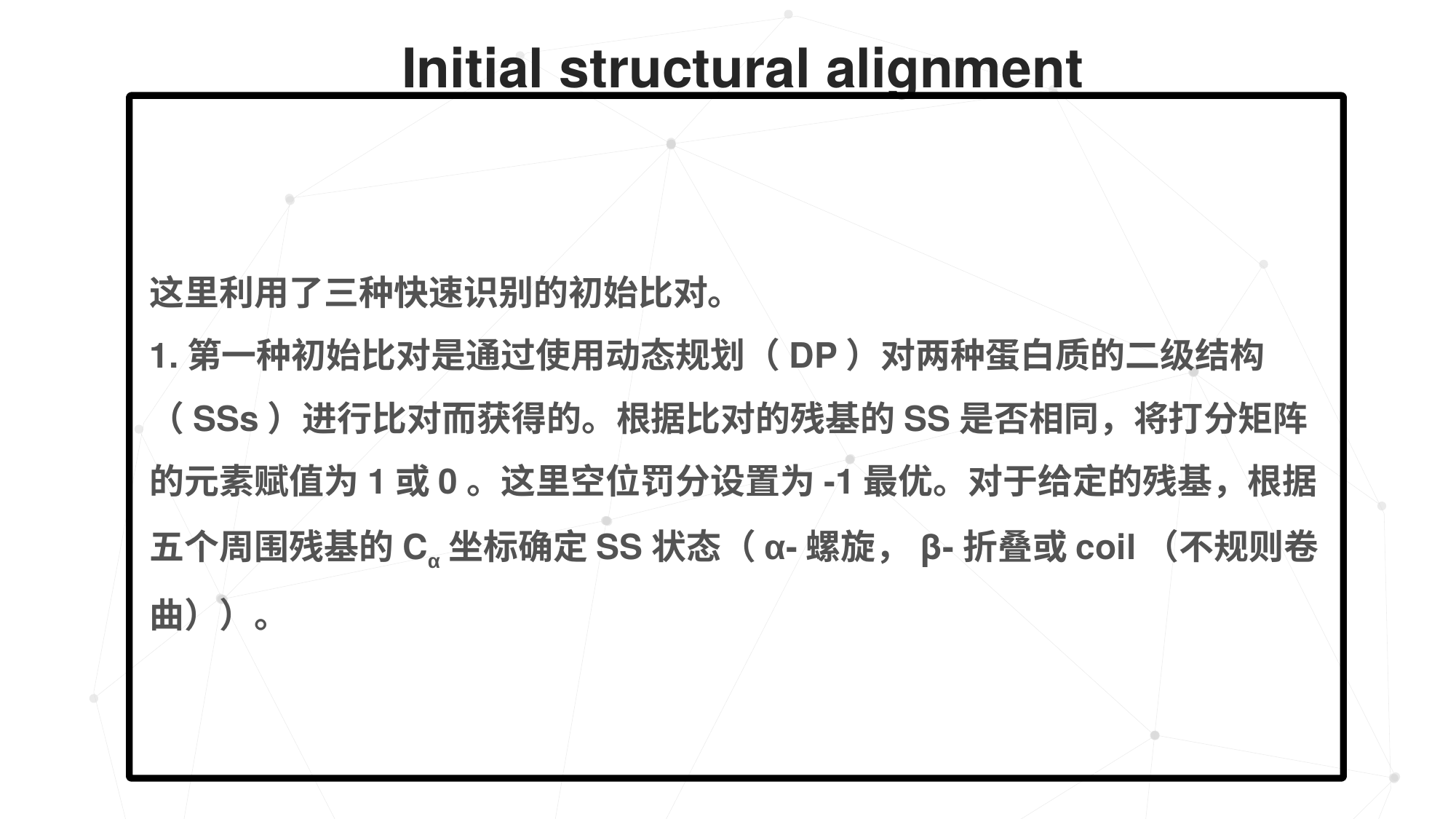

Initial structural alignment

这里利用了三种快速识别的初始比对。
1.第一种初始比对是通过使用动态规划（DP）对两种蛋白质的二级结构（SSs）进行比对而获得的。根据比对的残基的SS是否相同，将打分矩阵的元素赋值为1或0。这里空位罚分设置为-1最优。对于给定的残基，根据五个周围残基的Cα坐标确定SS状态（α-螺旋，β-折叠或coil（不规则卷曲））。